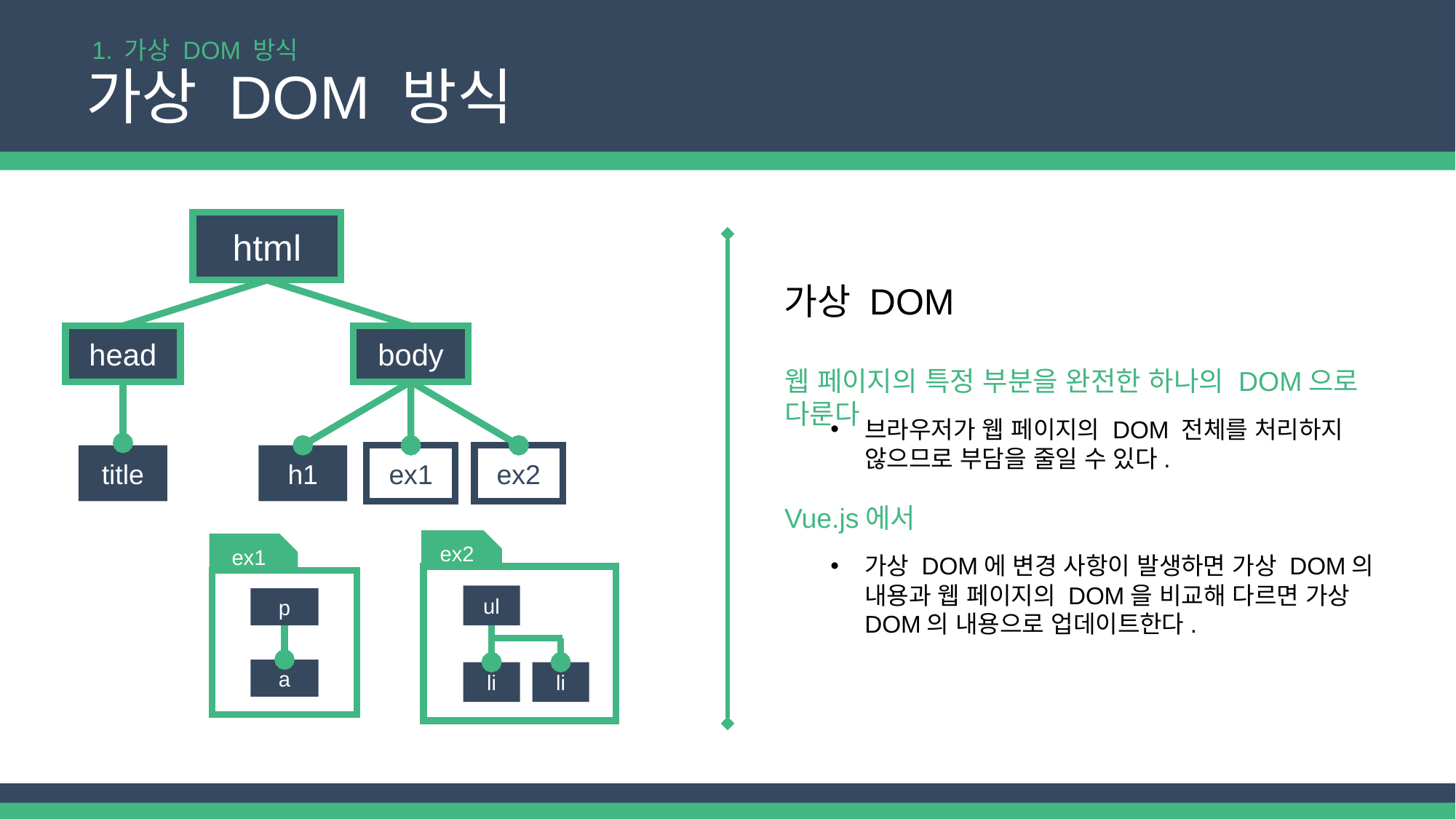

1. 가상 DOM 방식
가상 DOM 방식
html
head
body
title
h1
ex1
ex2
ex2

ul
li
li
ex1

p
a
가상 DOM
웹 페이지의 특정 부분을 완전한 하나의 DOM으로 다룬다
브라우저가 웹 페이지의 DOM 전체를 처리하지 않으므로 부담을 줄일 수 있다.
Vue.js에서
가상 DOM에 변경 사항이 발생하면 가상 DOM의 내용과 웹 페이지의 DOM을 비교해 다르면 가상 DOM의 내용으로 업데이트한다.